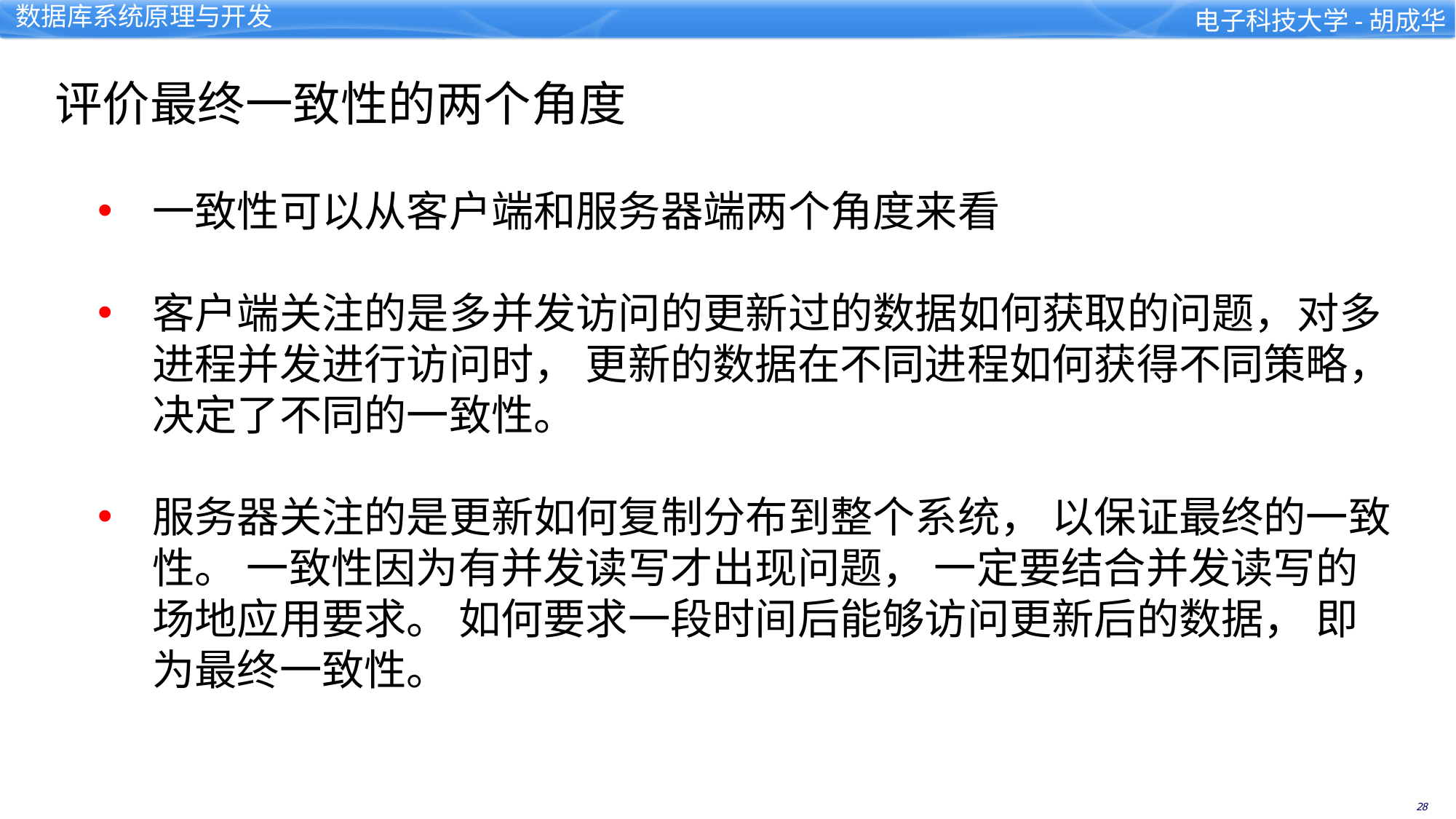

评价最终一致性的两个角度
一致性可以从客户端和服务器端两个角度来看

客户端关注的是多并发访问的更新过的数据如何获取的问题，对多进程并发进行访问时， 更新的数据在不同进程如何获得不同策略，决定了不同的一致性。

服务器关注的是更新如何复制分布到整个系统， 以保证最终的一致性。 一致性因为有并发读写才出现问题， 一定要结合并发读写的场地应用要求。 如何要求一段时间后能够访问更新后的数据， 即为最终一致性。